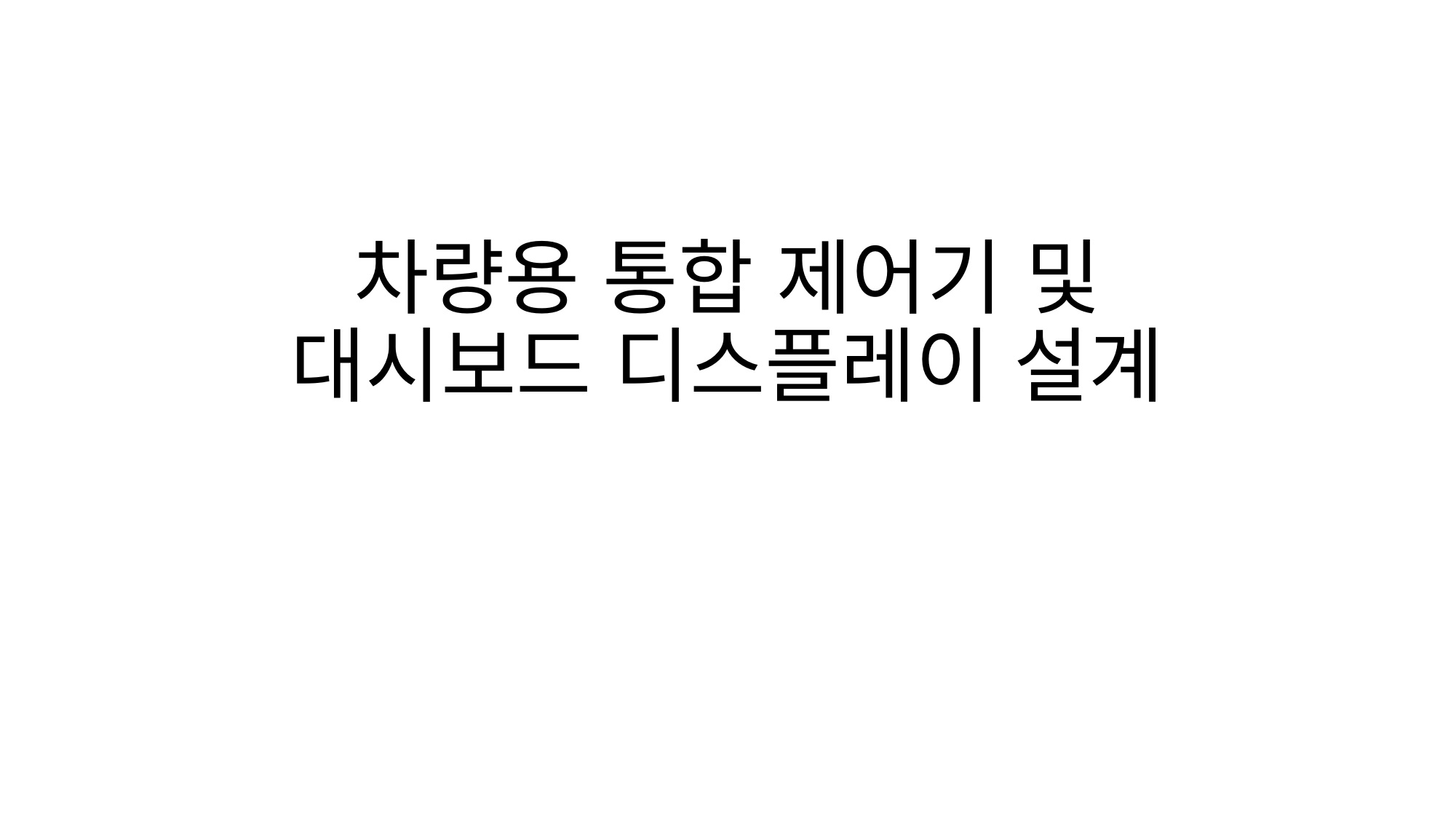

# 차량용 통합 제어기 및 대시보드 디스플레이 설계